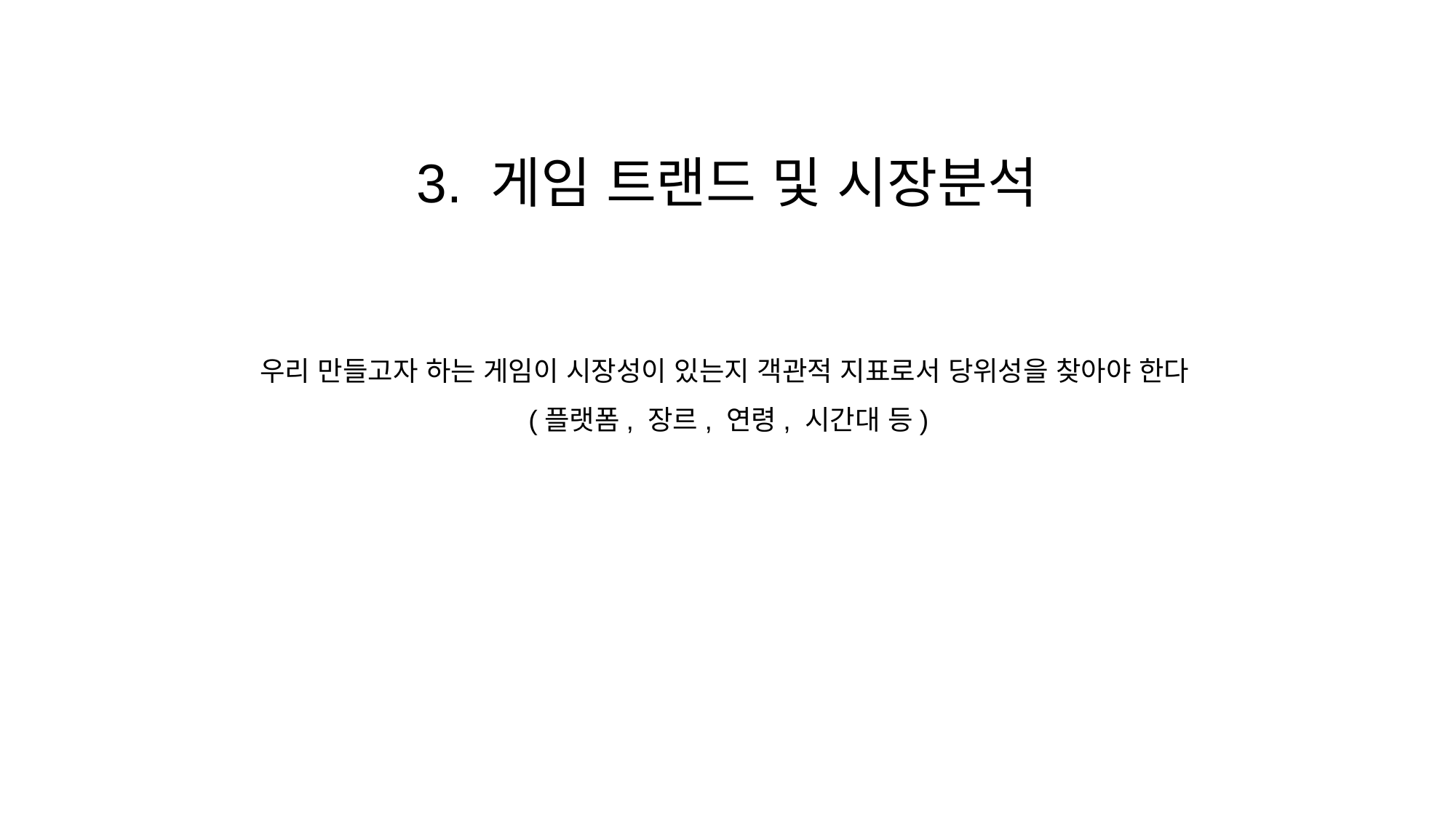

3. 게임 트랜드 및 시장분석
우리 만들고자 하는 게임이 시장성이 있는지 객관적 지표로서 당위성을 찾아야 한다
(플랫폼, 장르, 연령, 시간대 등)